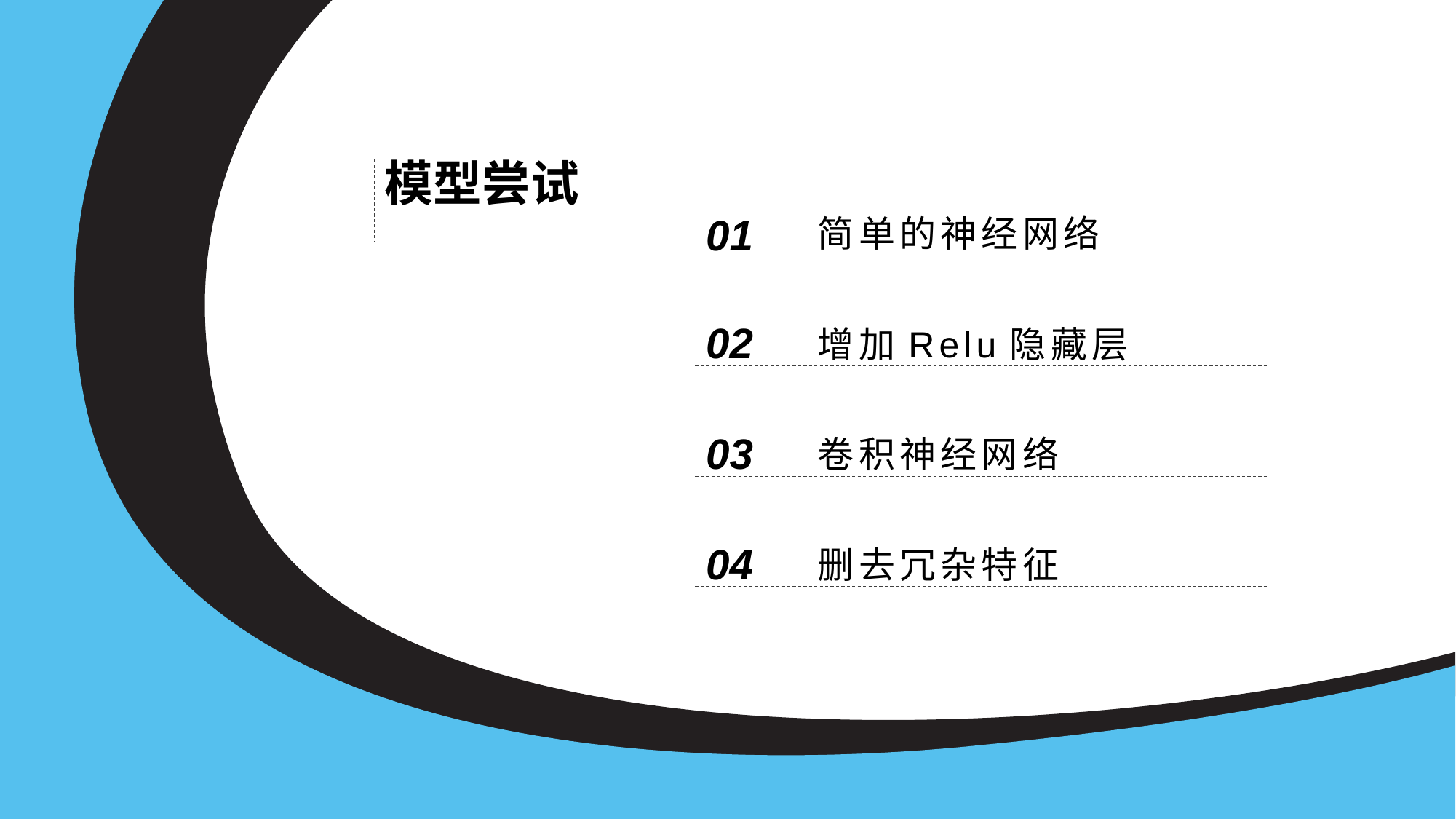

模型尝试
01
简单的神经网络
02
增加Relu隐藏层
03
卷积神经网络
04
删去冗杂特征